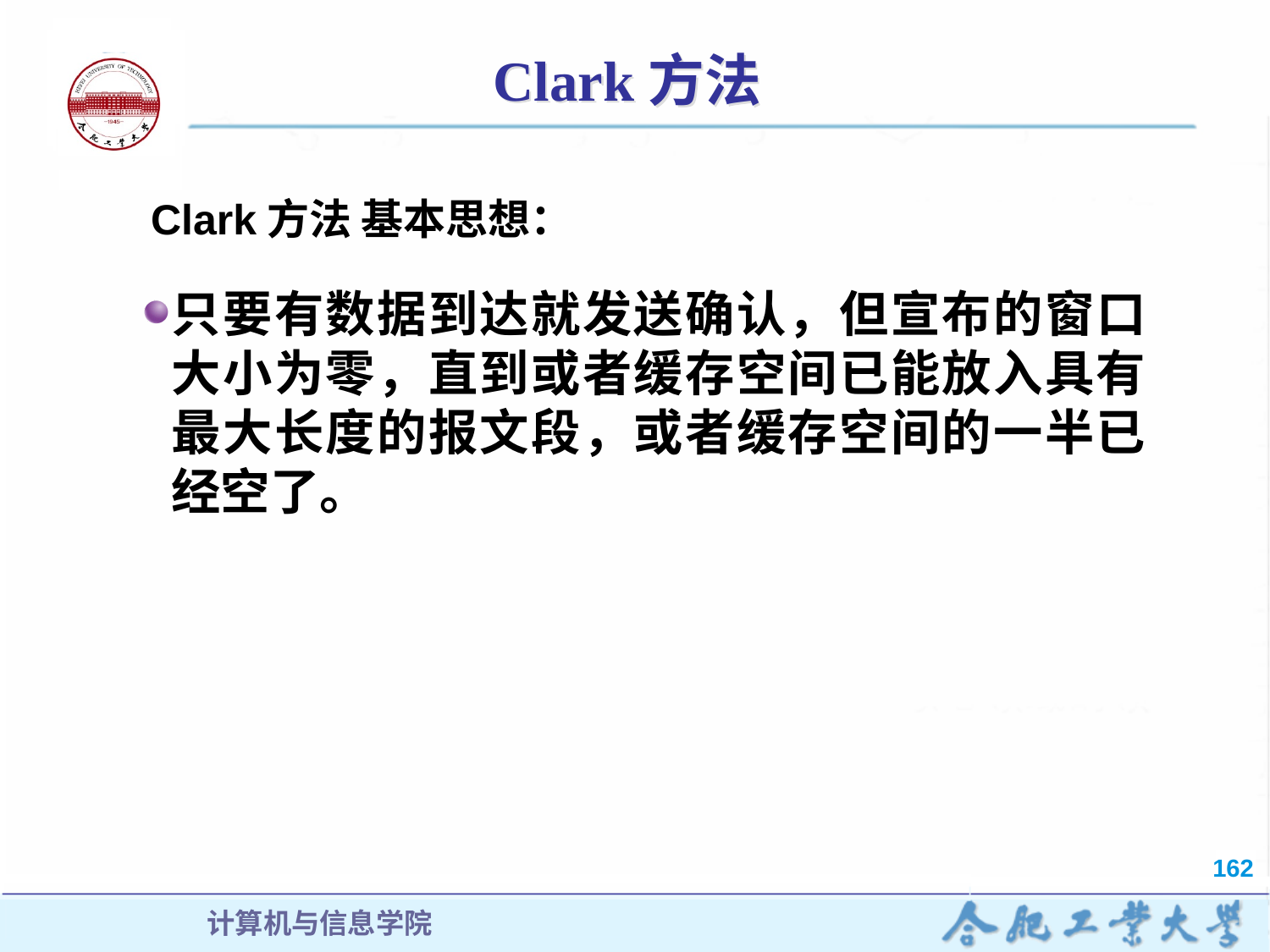

# Clark方法
Clark方法 基本思想：
只要有数据到达就发送确认，但宣布的窗口大小为零，直到或者缓存空间已能放入具有最大长度的报文段，或者缓存空间的一半已经空了。